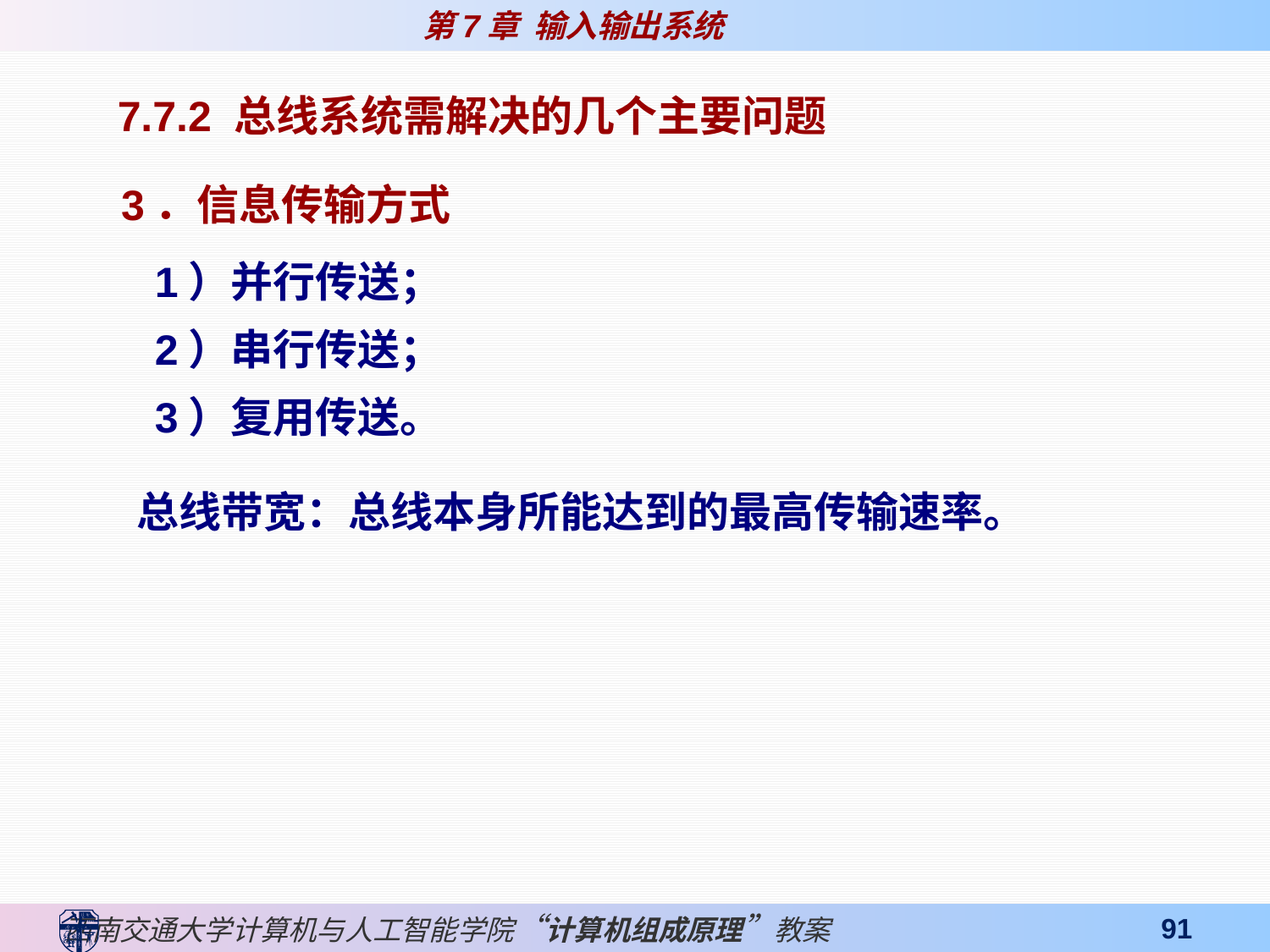

7.7.2 总线系统需解决的几个主要问题
  3．信息传输方式
    1）并行传送；
    2）串行传送；
    3）复用传送。

  总线带宽：总线本身所能达到的最高传输速率。